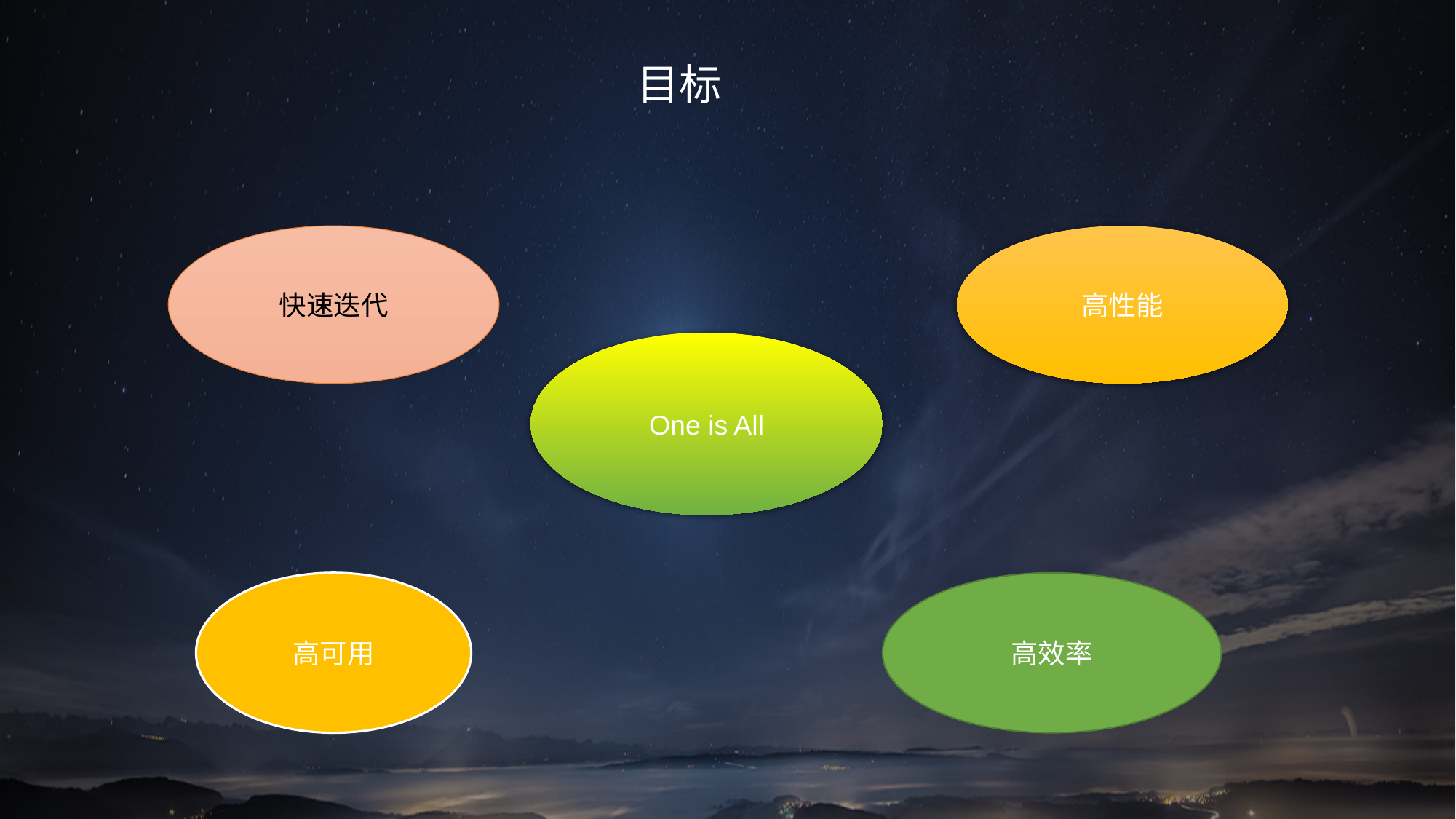

目标
快速迭代
高性能
One is All
高可用
高效率